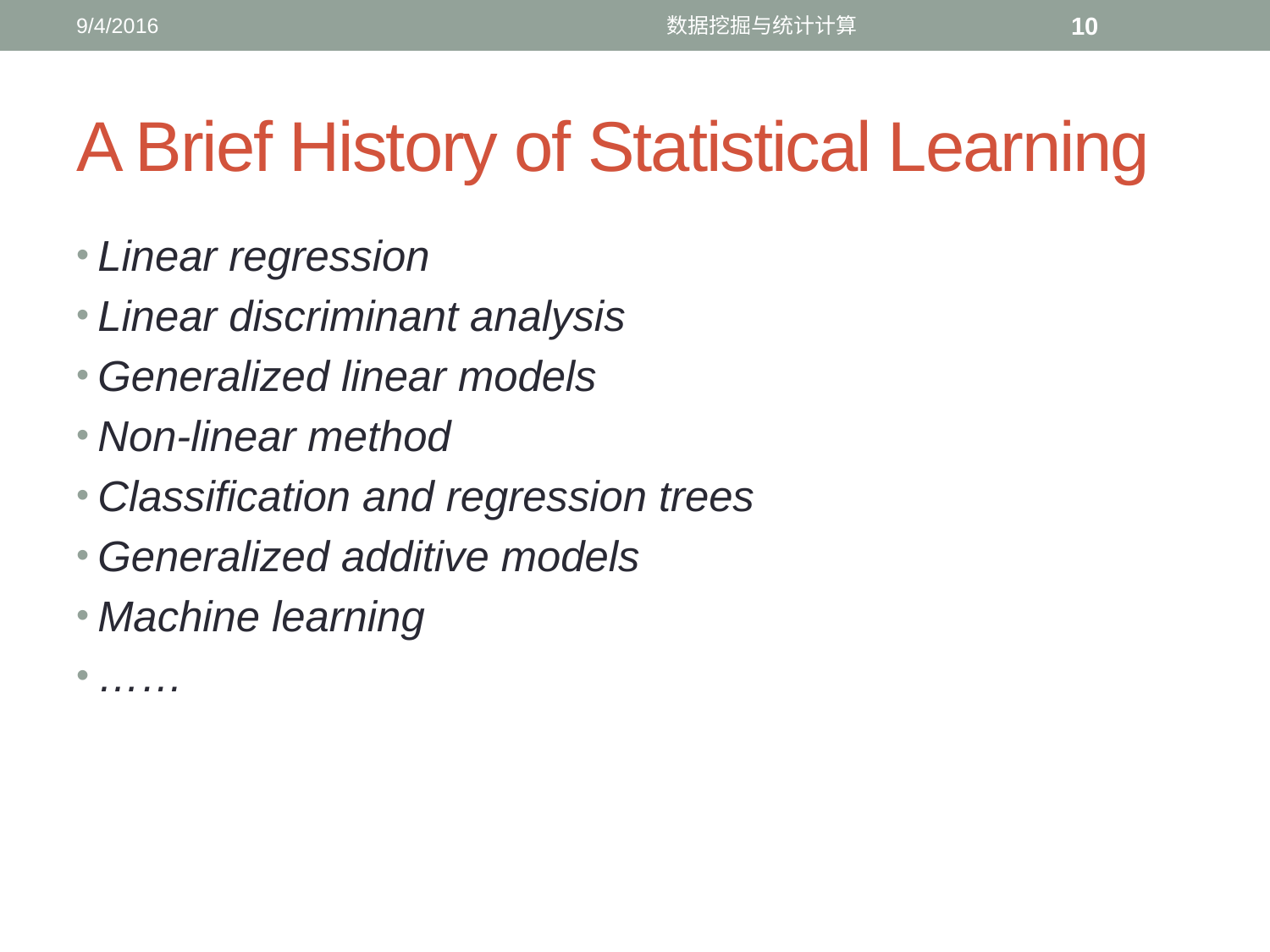

9/4/2016
数据挖掘与统计计算
10
# A Brief History of Statistical Learning
Linear regression
Linear discriminant analysis
Generalized linear models
Non-linear method
Classification and regression trees
Generalized additive models
Machine learning
……